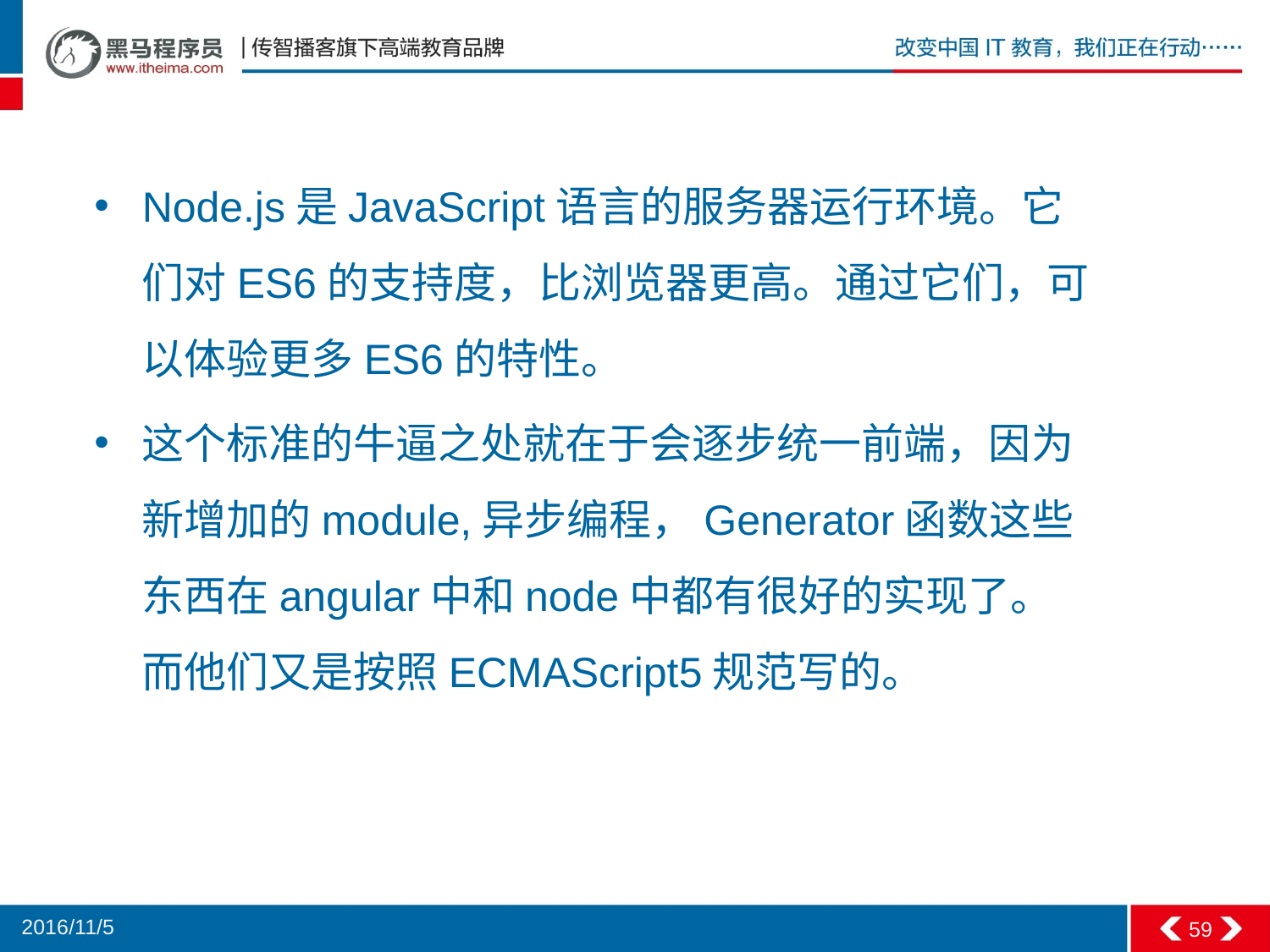

Node.js是JavaScript语言的服务器运行环境。它们对ES6的支持度，比浏览器更高。通过它们，可以体验更多ES6的特性。
这个标准的牛逼之处就在于会逐步统一前端，因为新增加的module,异步编程，Generator函数这些东西在angular中和node中都有很好的实现了。而他们又是按照ECMAScript5规范写的。

59

2016/11/5